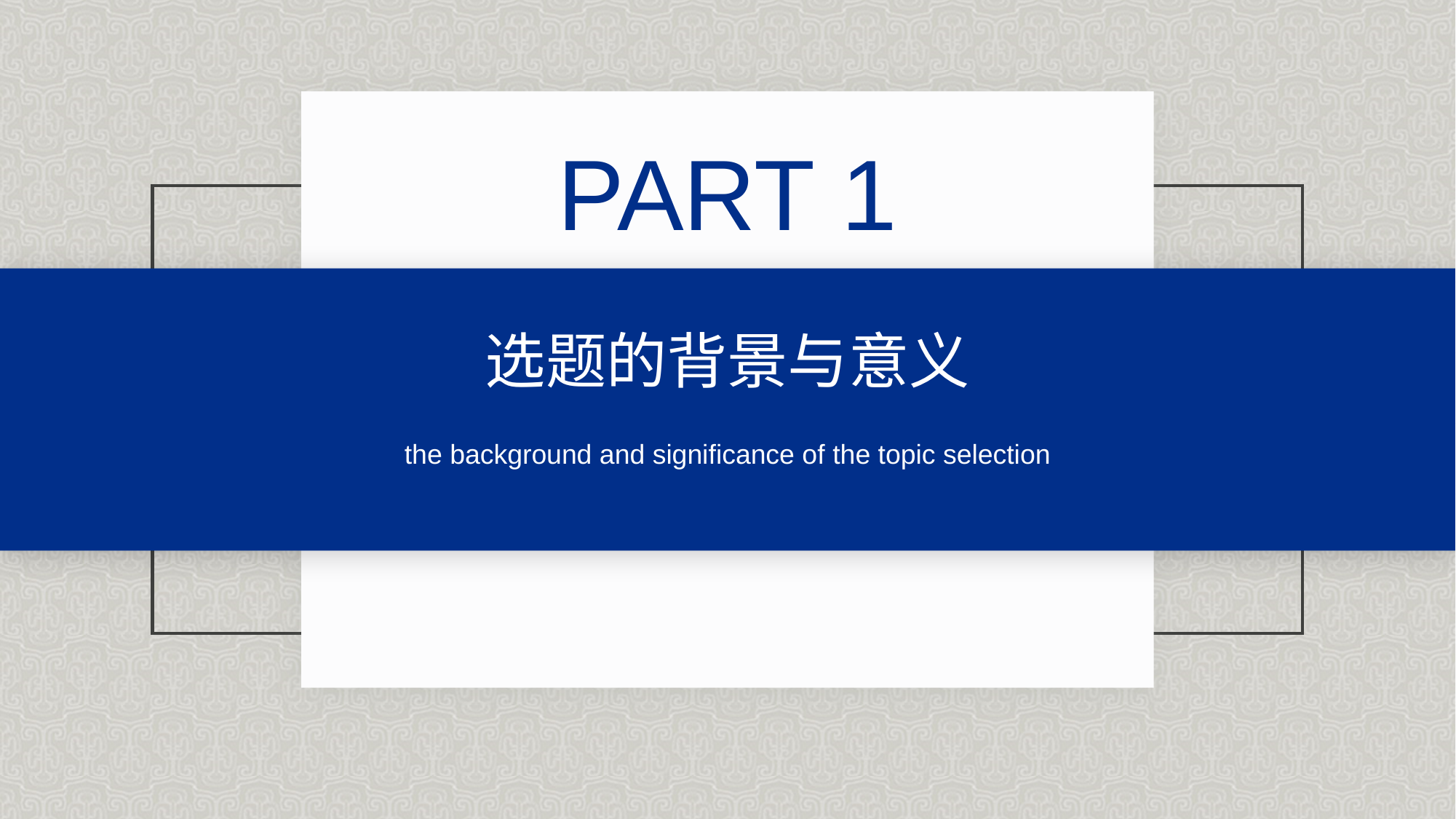

PART 1

选题的背景与意义
the background and significance of the topic selection